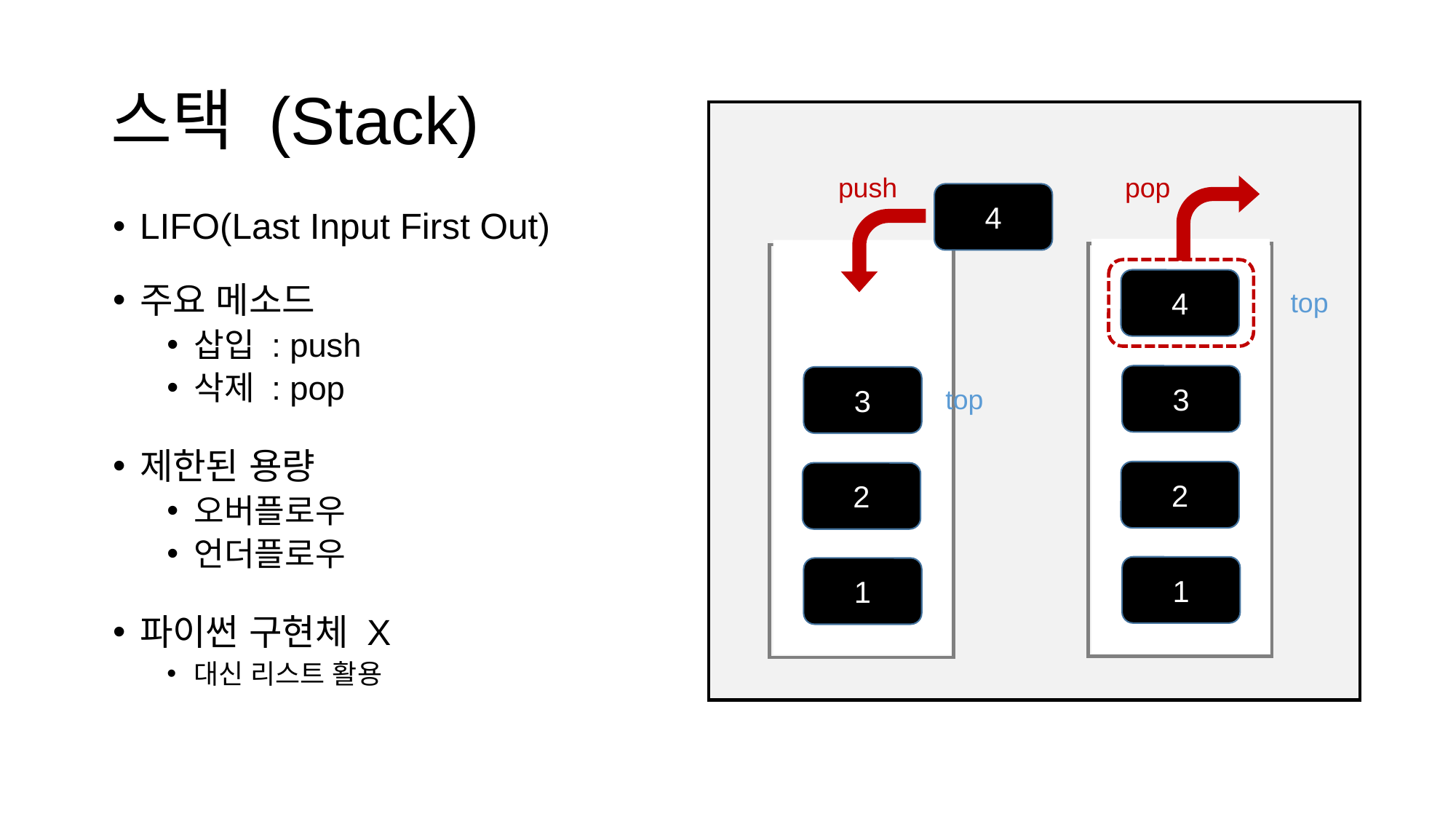

# 스택 (Stack)

push
pop

4

3
2
1

4
3
2
1

top
LIFO(Last Input First Out)

주요 메소드
삽입 : push
삭제 : pop

제한된 용량
오버플로우
언더플로우

파이썬 구현체 X
대신 리스트 활용
top